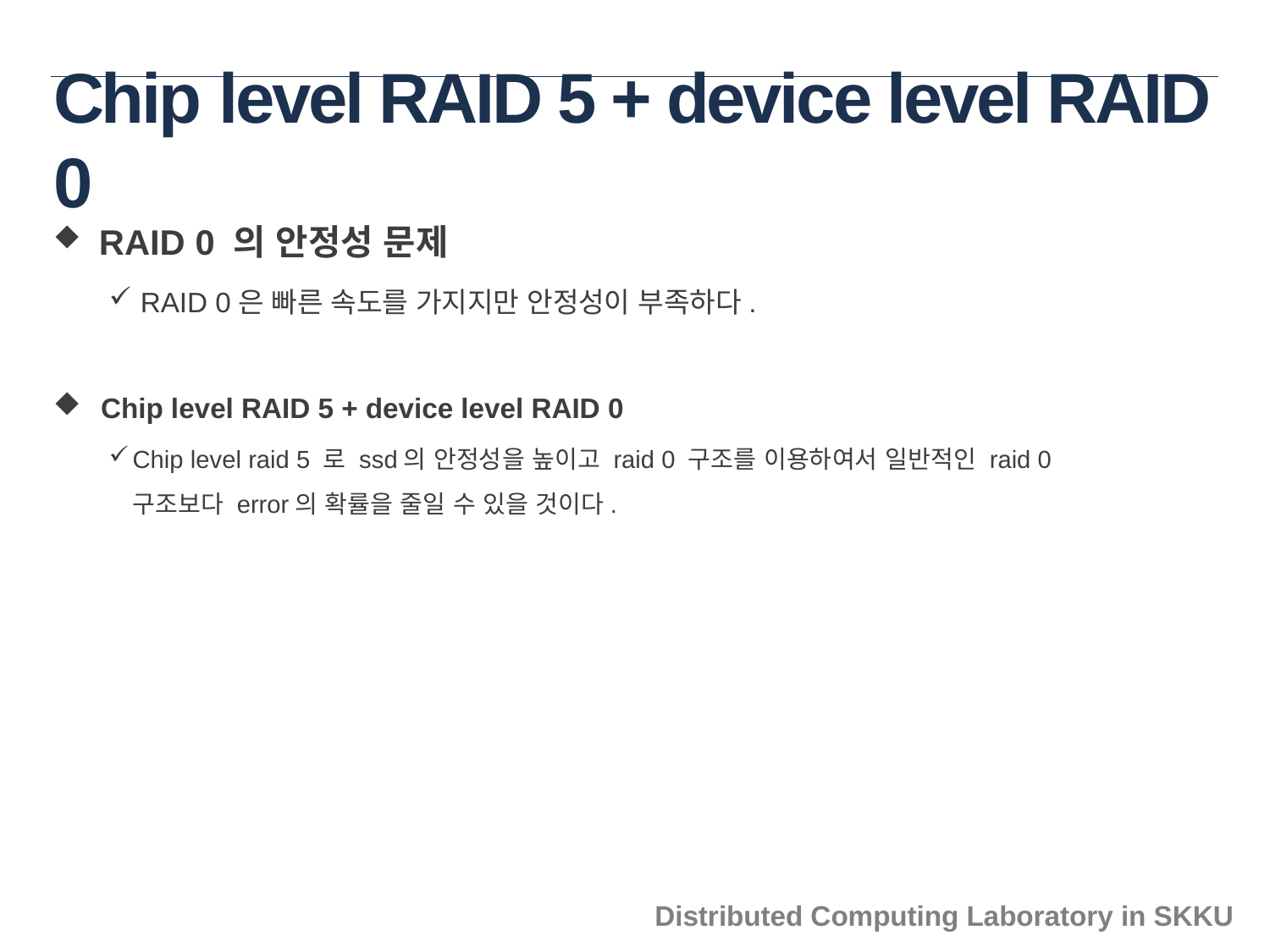

# Chip level RAID 5 + device level RAID 0
  RAID 0 의 안정성 문제
 RAID 0은 빠른 속도를 가지지만 안정성이 부족하다.

Chip level RAID 5 + device level RAID 0
Chip level raid 5 로 ssd의 안정성을 높이고 raid 0 구조를 이용하여서 일반적인 raid 0 구조보다 error의 확률을 줄일 수 있을 것이다.
Distributed Computing Laboratory in SKKU